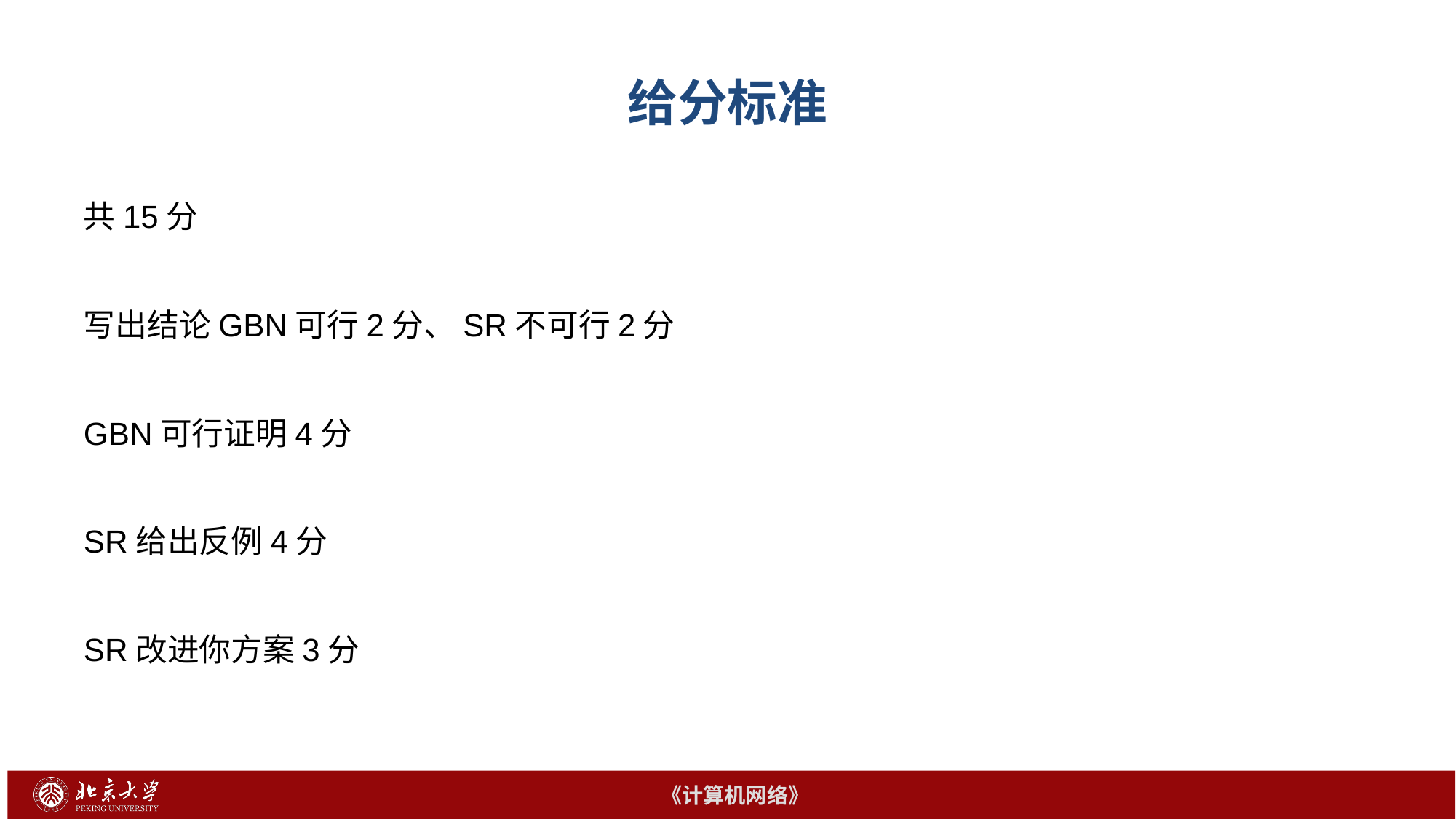

# 给分标准
共15分

写出结论GBN可行2分、SR不可行2分

GBN可行证明4分

SR给出反例4分

SR改进你方案3分